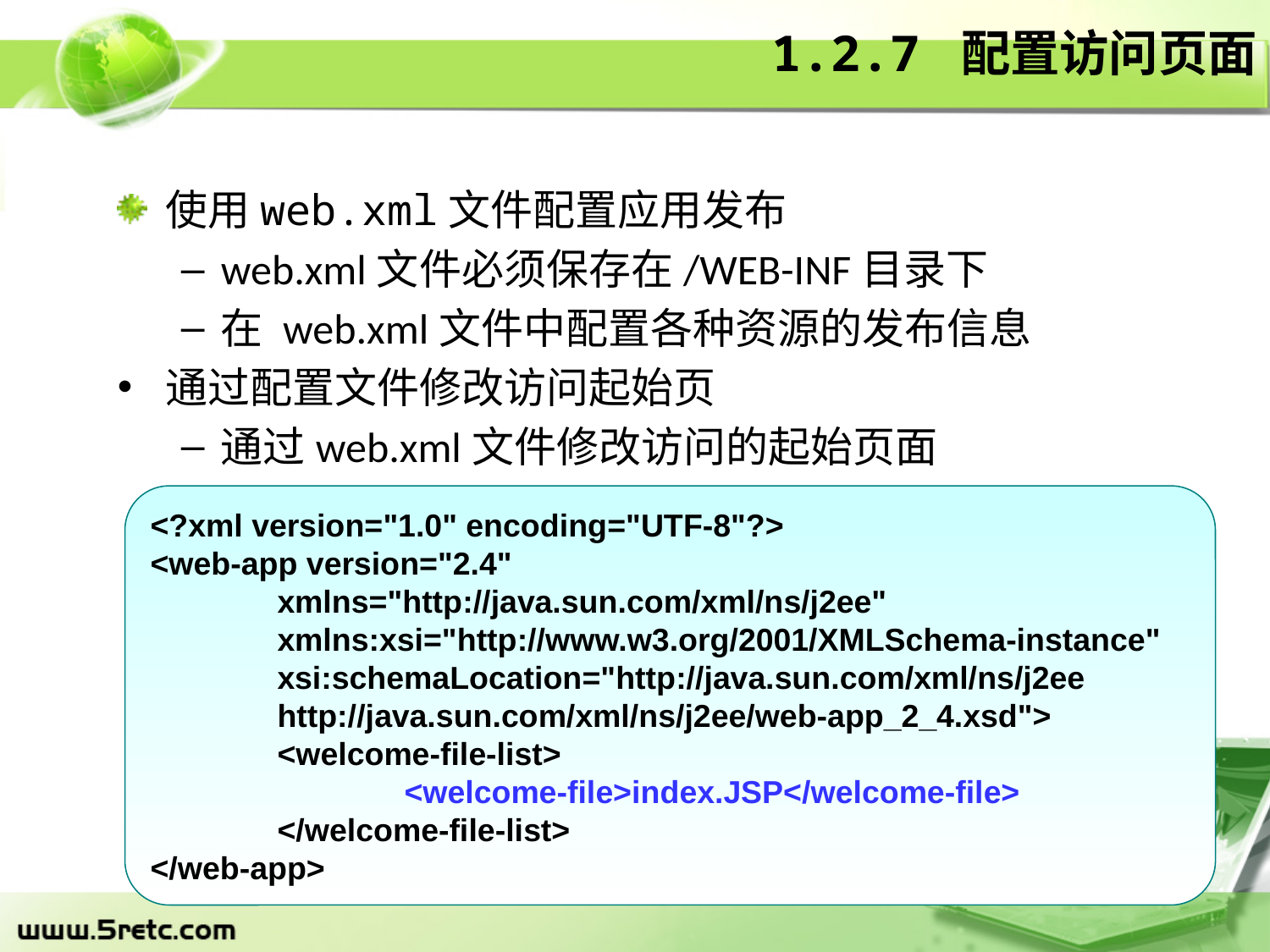

# 1.2.7 配置访问页面
使用web.xml文件配置应用发布
web.xml文件必须保存在/WEB-INF目录下
在 web.xml文件中配置各种资源的发布信息
通过配置文件修改访问起始页
通过web.xml文件修改访问的起始页面

<?xml version="1.0" encoding="UTF-8"?>
<web-app version="2.4"
	xmlns="http://java.sun.com/xml/ns/j2ee"
	xmlns:xsi="http://www.w3.org/2001/XMLSchema-instance"
	xsi:schemaLocation="http://java.sun.com/xml/ns/j2ee
	http://java.sun.com/xml/ns/j2ee/web-app_2_4.xsd">
	<welcome-file-list>
		<welcome-file>index.JSP</welcome-file>
	</welcome-file-list>
</web-app>